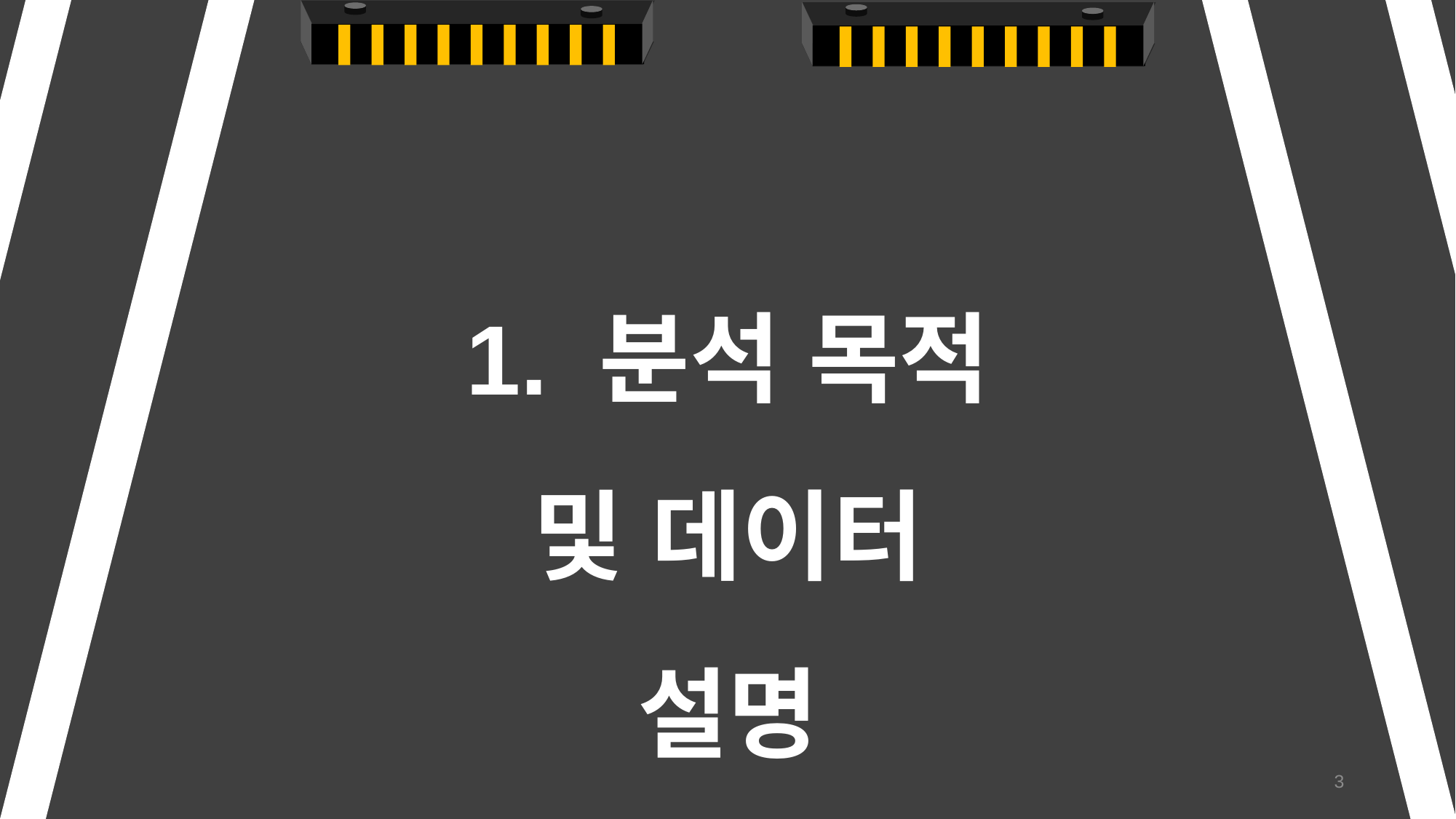

1. 분석 목적 및 데이터 설명

3